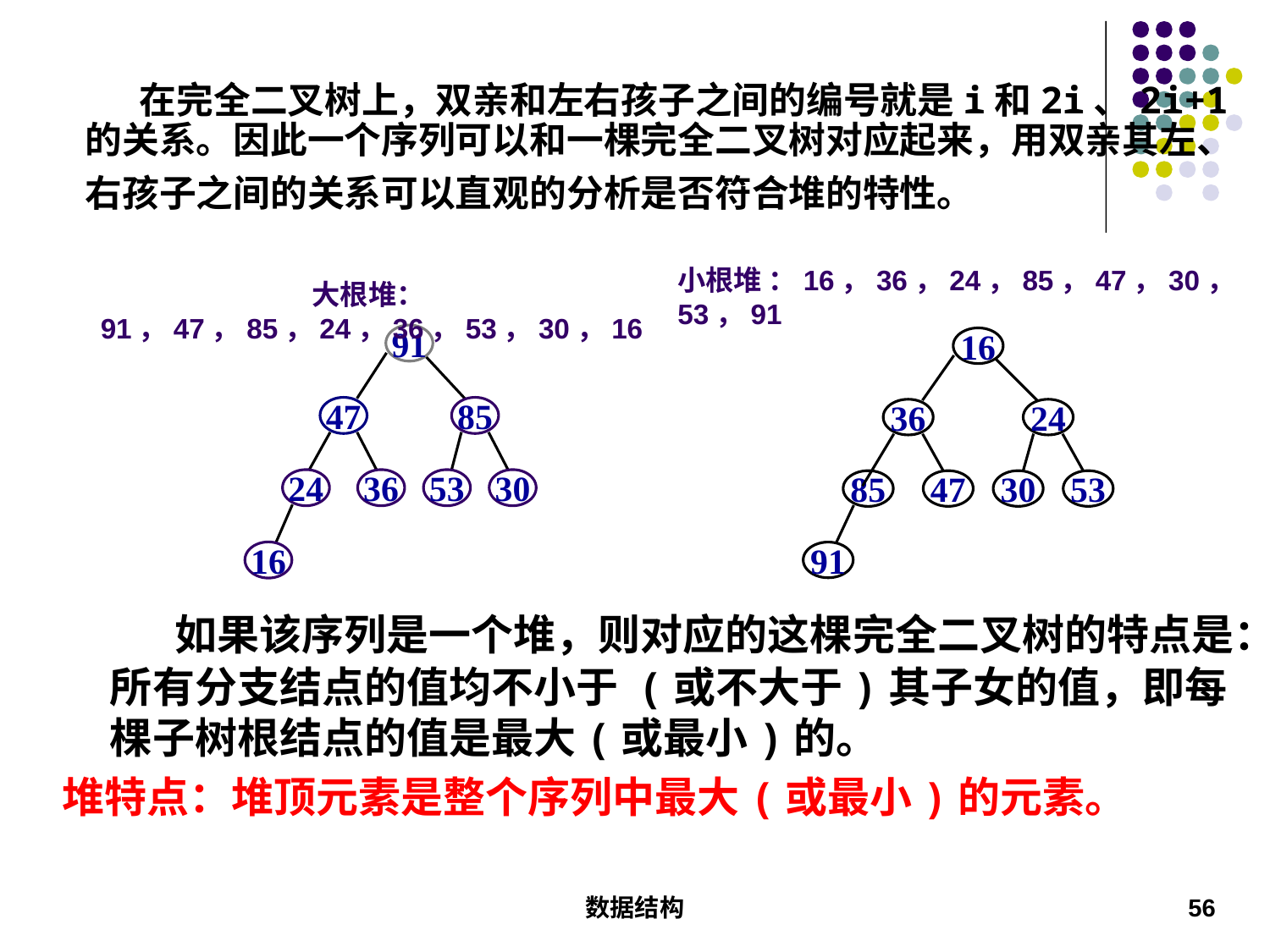

# 在完全二叉树上，双亲和左右孩子之间的编号就是i和2i、2i+1的关系。因此一个序列可以和一棵完全二叉树对应起来，用双亲其左、右孩子之间的关系可以直观的分析是否符合堆的特性。
大根堆：91，47，85，24，36，53，30，16
小根堆 ：16，36，24，85，47，30，53，91
91

85

24
36
53
30

16
47
16

36
24

47
30
53

91
85
         如果该序列是一个堆，则对应的这棵完全二叉树的特点是：所有分支结点的值均不小于 (或不大于)其子女的值，即每棵子树根结点的值是最大(或最小)的。
堆特点：堆顶元素是整个序列中最大(或最小)的元素。

数据结构
56